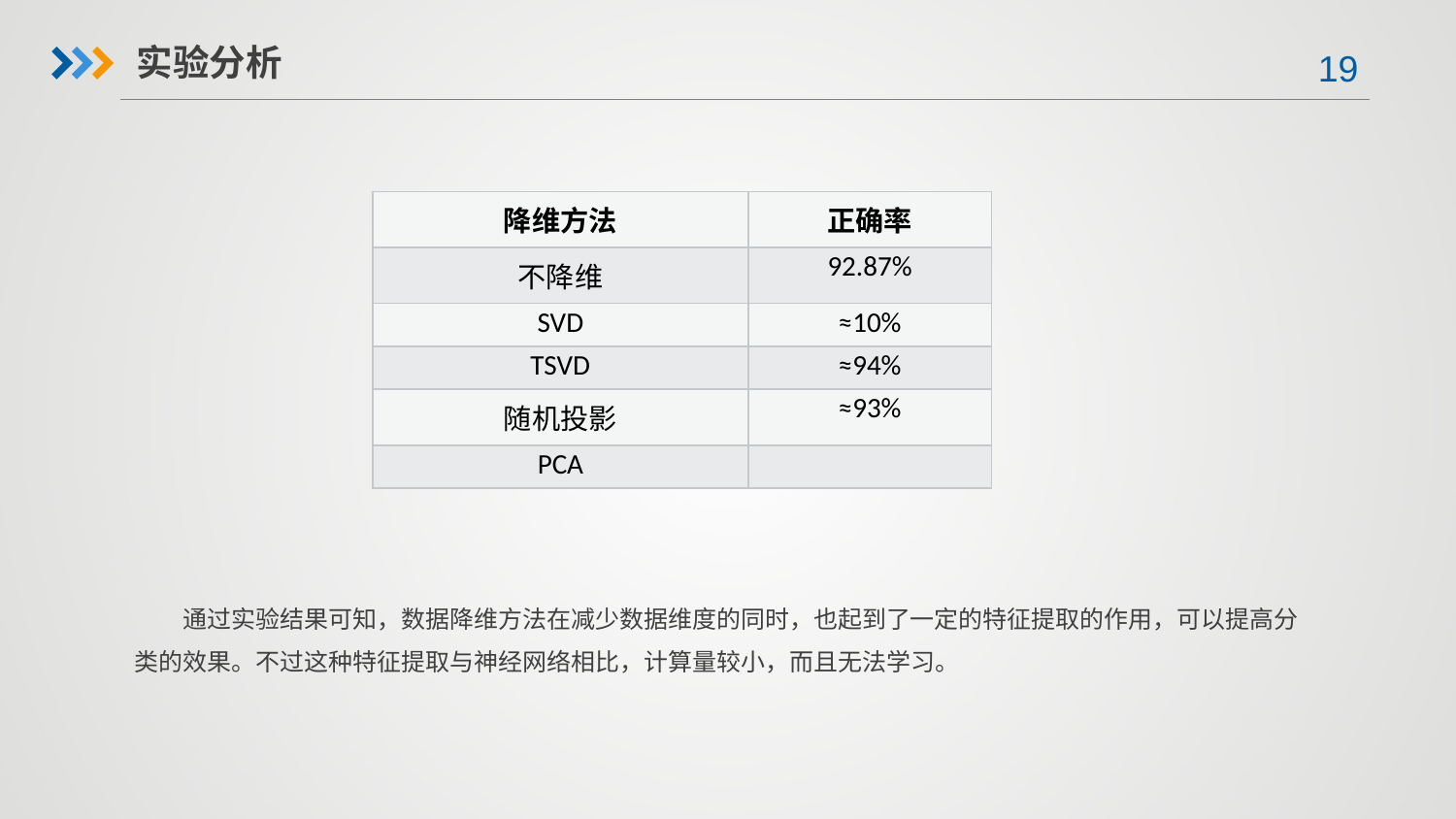

实验分析
| 降维方法 | 正确率 |
| --- | --- |
| 不降维 | 92.87% |
| SVD | ≈10% |
| TSVD | ≈94% |
| 随机投影 | ≈93% |
| PCA |  |
        通过实验结果可知，数据降维方法在减少数据维度的同时，也起到了一定的特征提取的作用，可以提高分类的效果。不过这种特征提取与神经网络相比，计算量较小，而且无法学习。